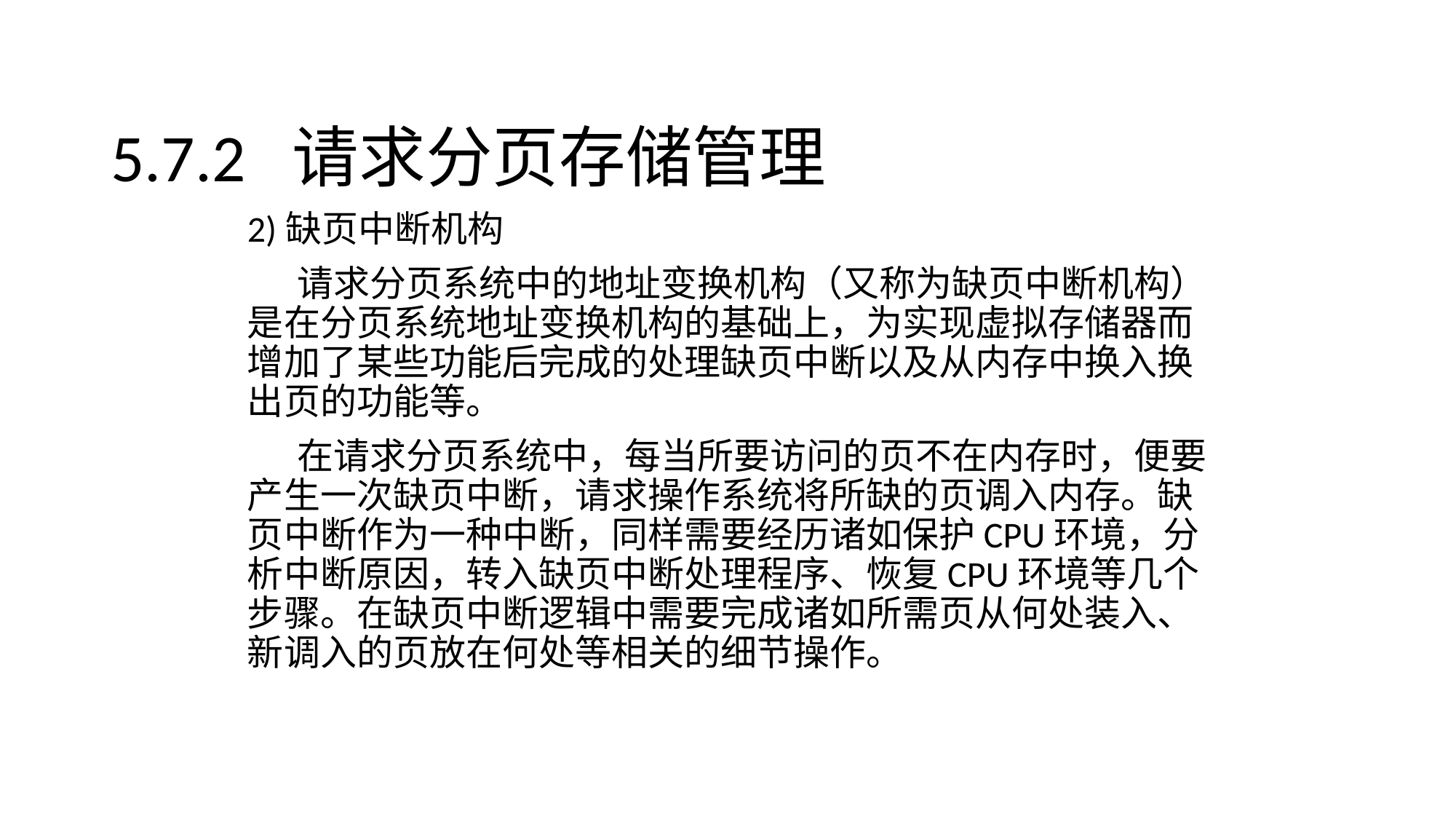

5.7.2  请求分页存储管理
2)缺页中断机构
     请求分页系统中的地址变换机构（又称为缺页中断机构）是在分页系统地址变换机构的基础上，为实现虚拟存储器而增加了某些功能后完成的处理缺页中断以及从内存中换入换出页的功能等。
     在请求分页系统中，每当所要访问的页不在内存时，便要产生一次缺页中断，请求操作系统将所缺的页调入内存。缺页中断作为一种中断，同样需要经历诸如保护CPU环境，分析中断原因，转入缺页中断处理程序、恢复CPU环境等几个步骤。在缺页中断逻辑中需要完成诸如所需页从何处装入、新调入的页放在何处等相关的细节操作。

4